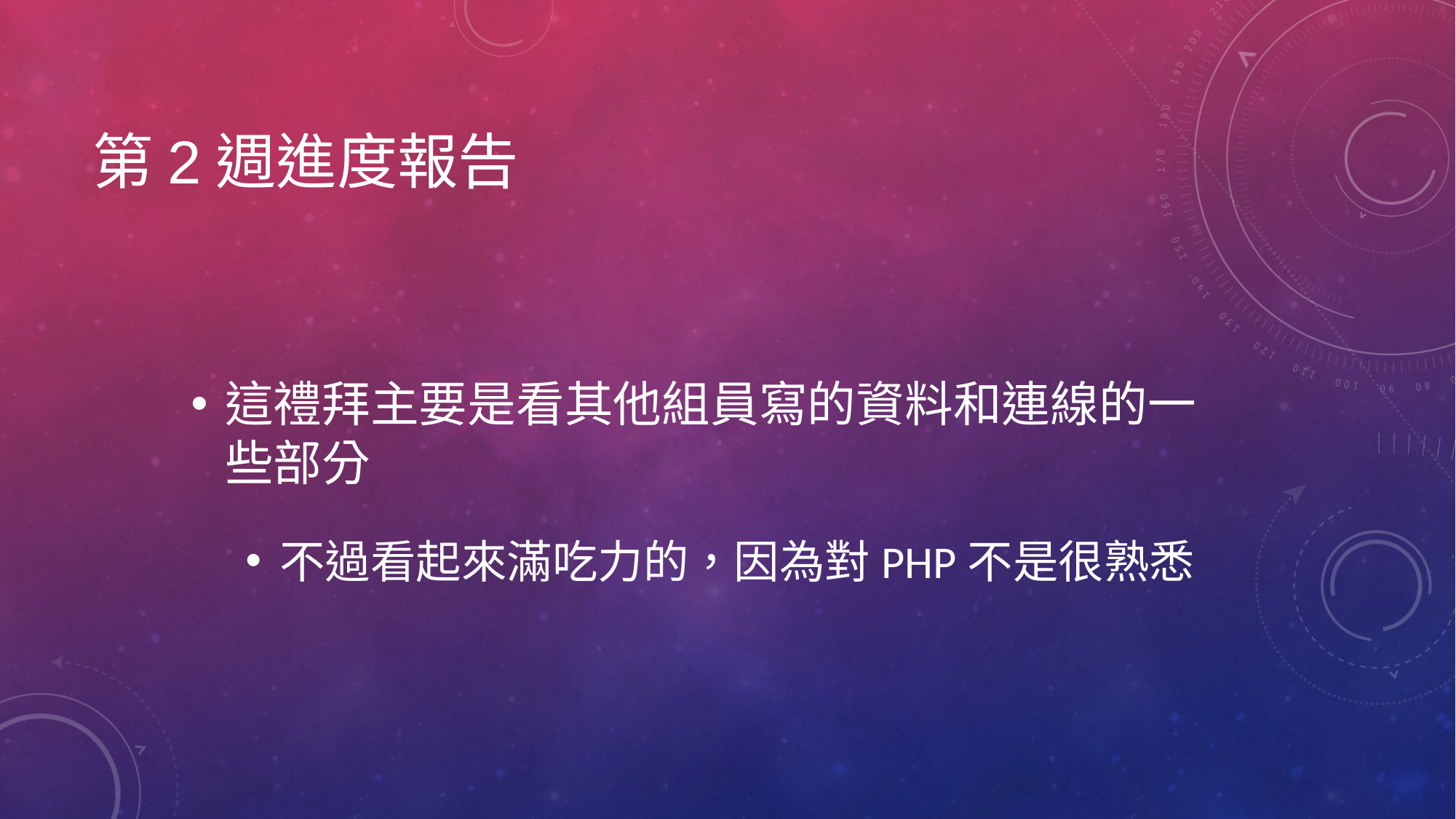

# 第2週進度報告
這禮拜主要是看其他組員寫的資料和連線的一些部分
不過看起來滿吃力的，因為對PHP不是很熟悉